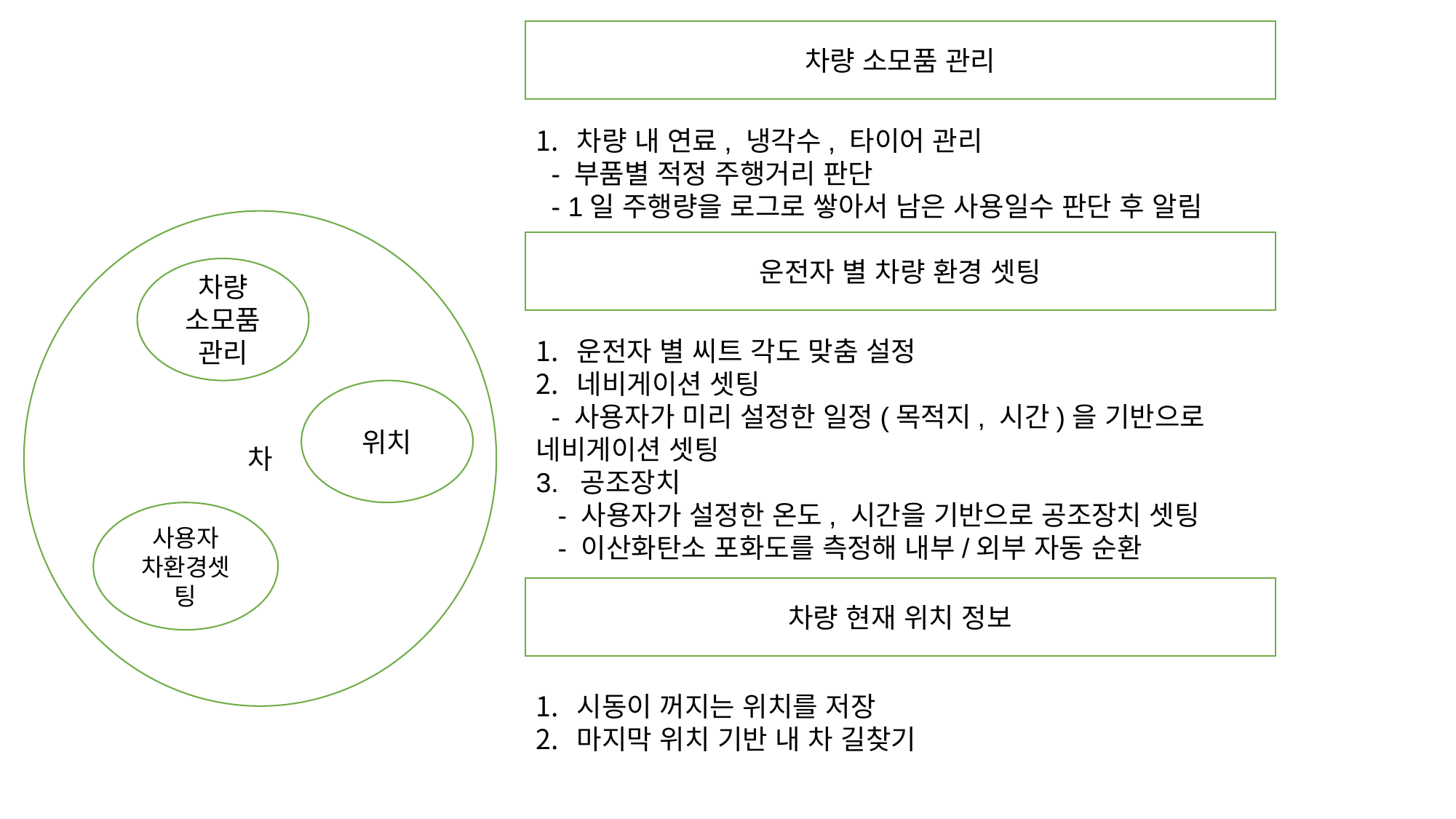

차량 소모품 관리
차량 내 연료, 냉각수, 타이어 관리
  - 부품별 적정 주행거리 판단
  - 1일 주행량을 로그로 쌓아서 남은 사용일수 판단 후 알림
차
운전자 별 차량 환경 셋팅
차량 소모품 관리
운전자 별 씨트 각도 맞춤 설정
네비게이션 셋팅
  - 사용자가 미리 설정한 일정(목적지, 시간)을 기반으로 네비게이션 셋팅
3.  공조장치
  - 사용자가 설정한 온도, 시간을 기반으로 공조장치 셋팅
  - 이산화탄소 포화도를 측정해 내부/외부 자동 순환
위치
사용자 차환경셋팅
차량 현재 위치 정보
시동이 꺼지는 위치를 저장
마지막 위치 기반 내 차 길찾기